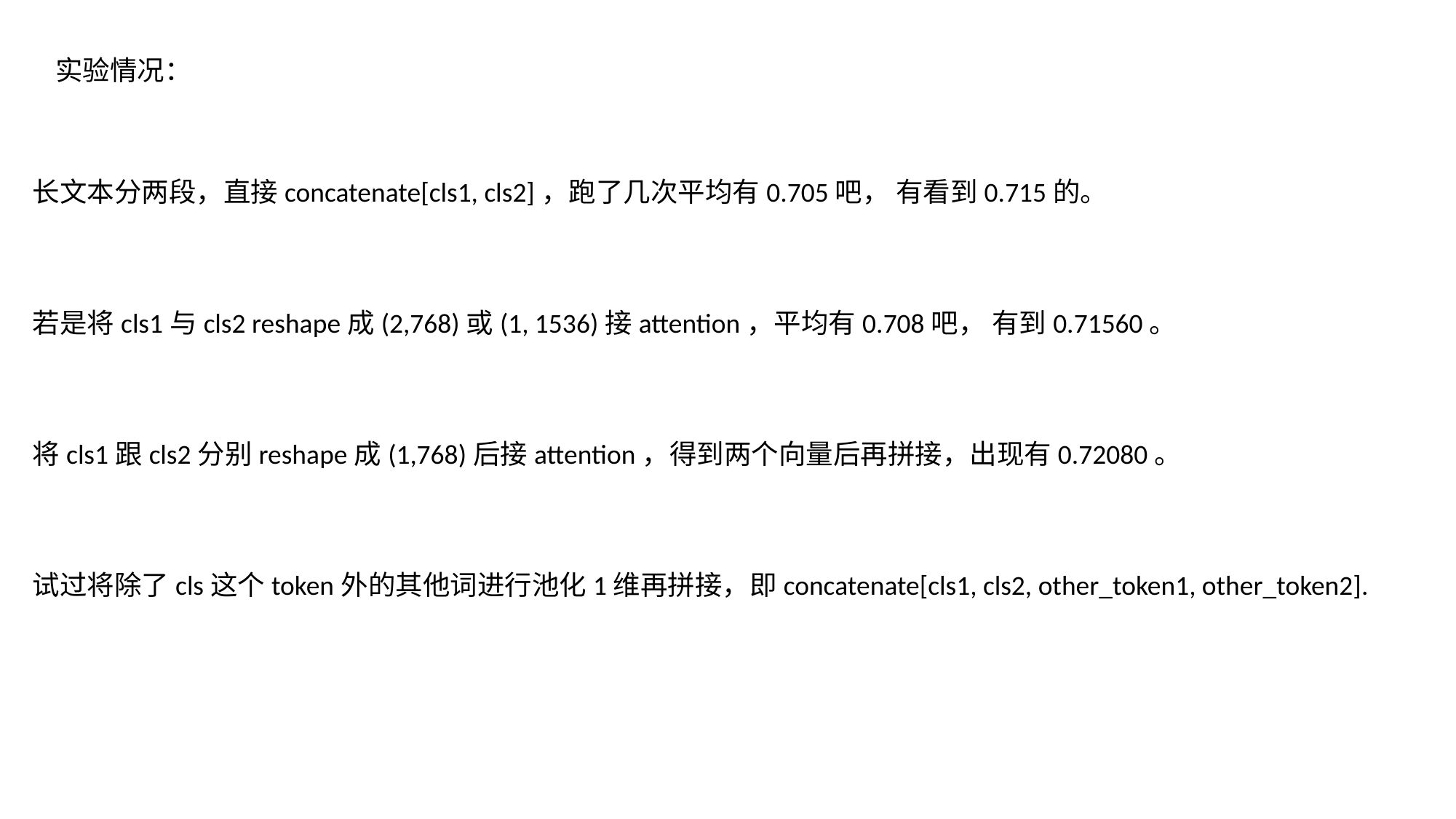

实验情况：
长文本分两段，直接concatenate[cls1, cls2]，跑了几次平均有0.705吧， 有看到0.715的。

若是将cls1与cls2 reshape成(2,768)或(1, 1536)接attention，平均有0.708吧， 有到0.71560。

将cls1跟cls2分别reshape成(1,768)后接attention，得到两个向量后再拼接，出现有0.72080。

试过将除了cls这个token外的其他词进行池化1维再拼接，即concatenate[cls1, cls2, other_token1, other_token2].